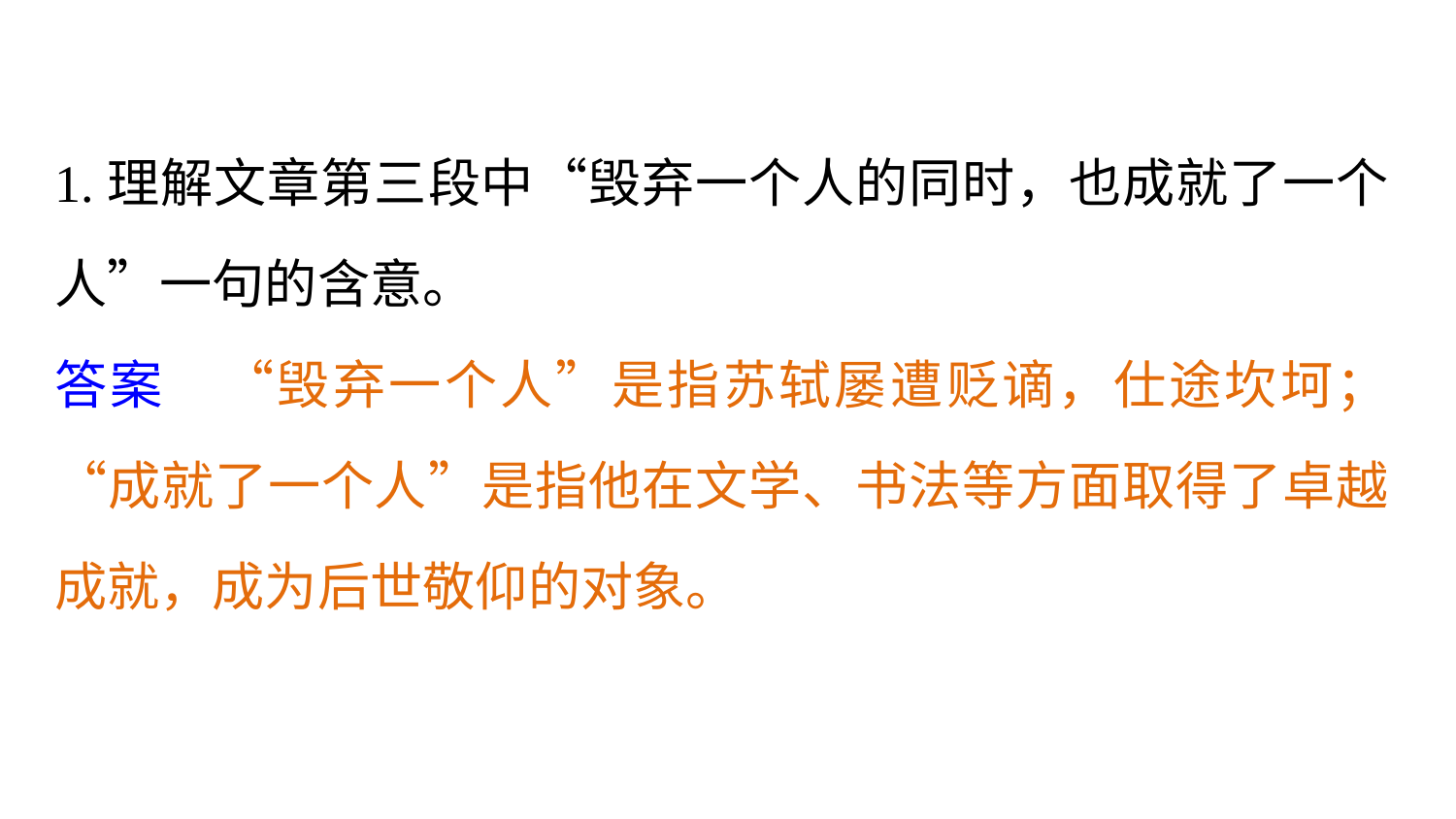

1.理解文章第三段中“毁弃一个人的同时，也成就了一个人”一句的含意。
答案　“毁弃一个人”是指苏轼屡遭贬谪，仕途坎坷；“成就了一个人”是指他在文学、书法等方面取得了卓越成就，成为后世敬仰的对象。